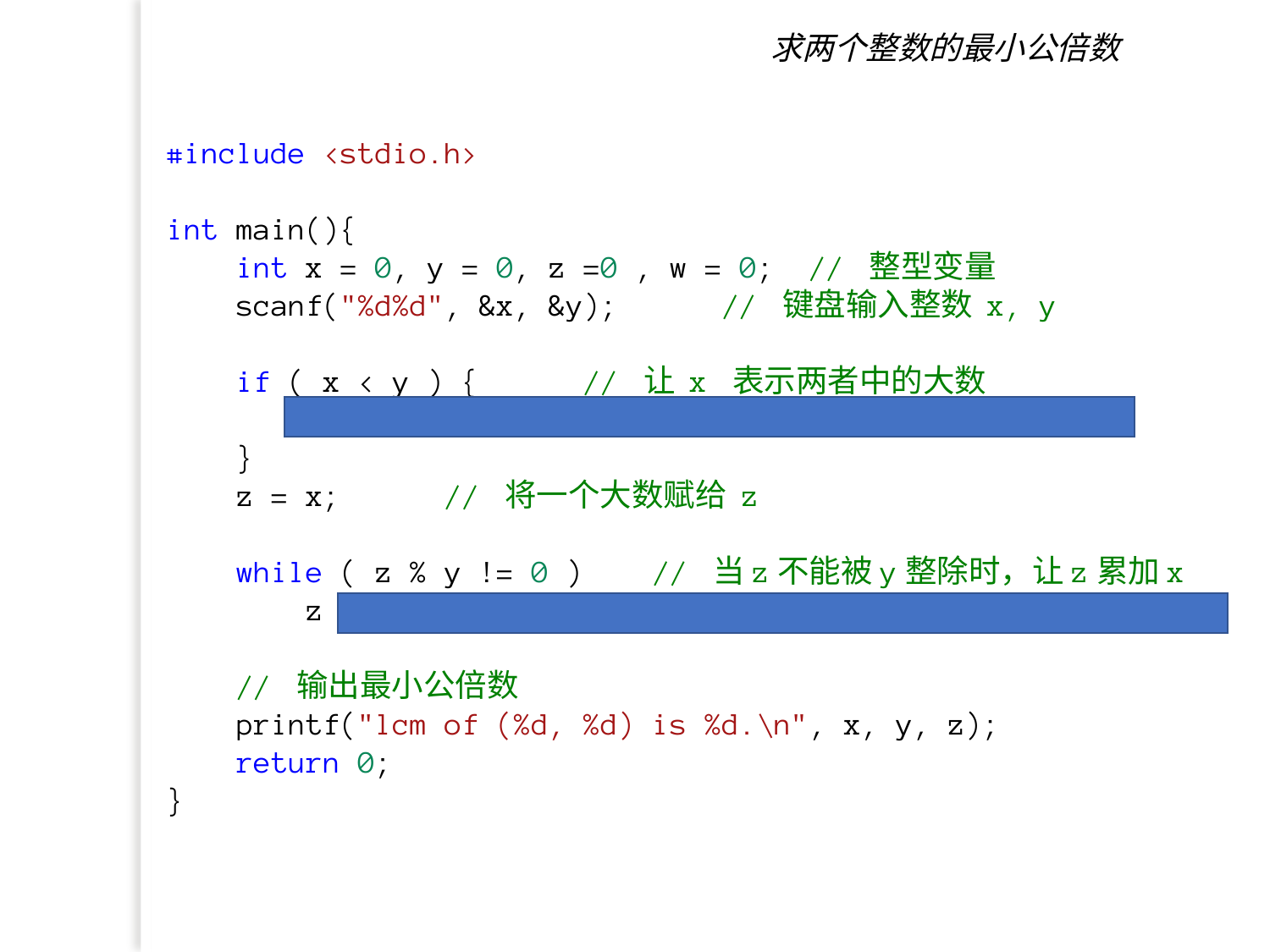

求两个整数的最小公倍数
#include <stdio.h>
int main(){
    int x = 0, y = 0, z =0 , w = 0;  // 整型变量
    scanf("%d%d", &x, &y);      // 键盘输入整数 x, y
    if ( x < y ) {      // 让 x 表示两者中的大数
        w = x;   x = y;   y = w;
    }
    z = x;      // 将一个大数赋给 z

    while ( z % y != 0 )    // 当z不能被y整除时，让z累加x
        z = z + x;

    // 输出最小公倍数
    printf("lcm of (%d, %d) is %d.\n", x, y, z);
    return 0;
}